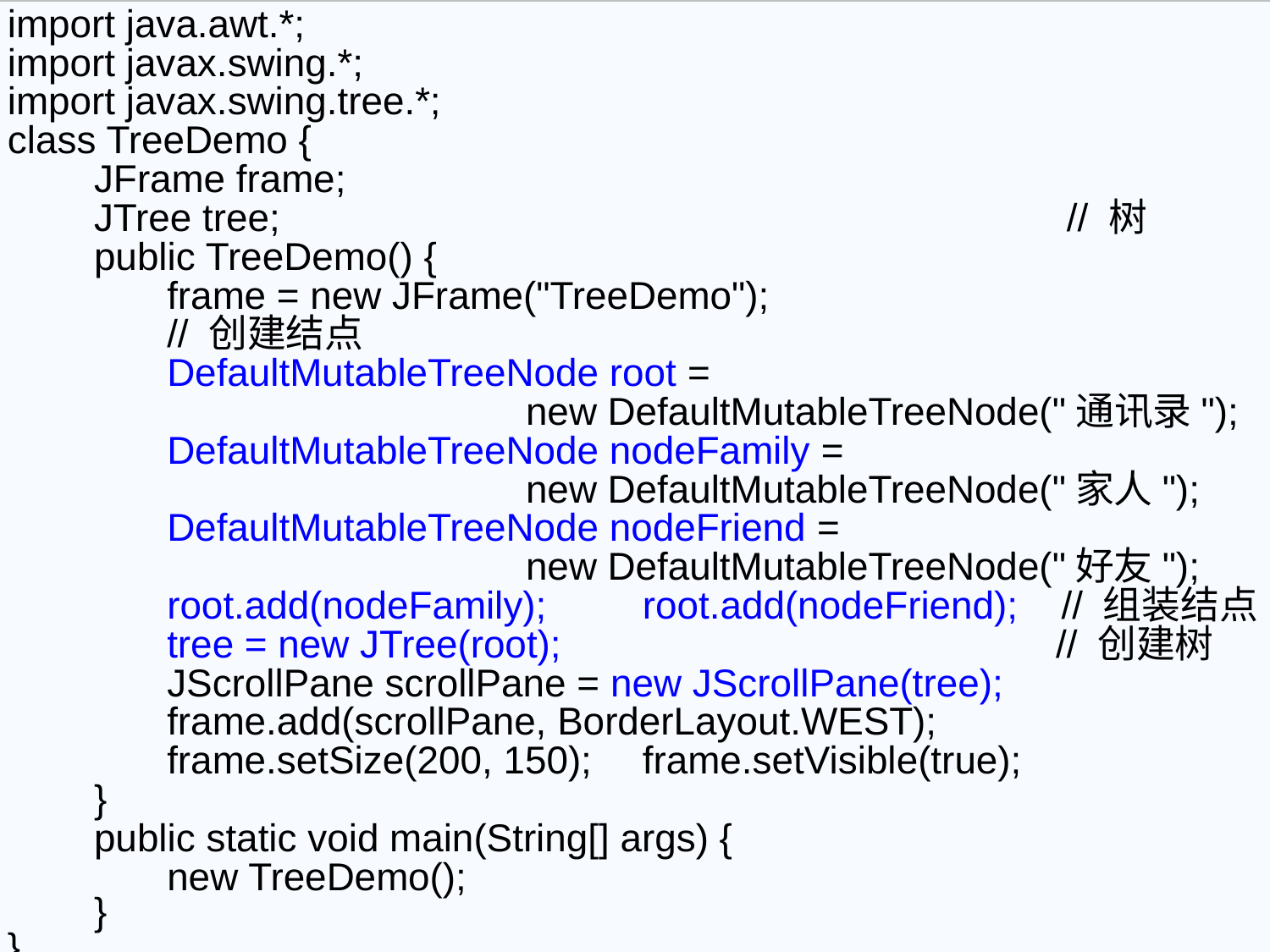

import java.awt.*;
import javax.swing.*;
import javax.swing.tree.*;
class TreeDemo {
        JFrame frame;
        JTree tree;					  	    // 树
        public TreeDemo() {
	   frame = new JFrame("TreeDemo");
	   // 创建结点
	   DefaultMutableTreeNode root =
                                                new DefaultMutableTreeNode("通讯录"); 	   DefaultMutableTreeNode nodeFamily =
                                                new DefaultMutableTreeNode("家人");
	   DefaultMutableTreeNode nodeFriend =
                                                new DefaultMutableTreeNode("好友");
	   root.add(nodeFamily);  	root.add(nodeFriend);    // 组装结点
  	   tree = new JTree(root);		      		   // 创建树
 	   JScrollPane scrollPane = new JScrollPane(tree);
	   frame.add(scrollPane, BorderLayout.WEST);
	   frame.setSize(200, 150);	frame.setVisible(true);
        }
        public static void main(String[] args) {
	   new TreeDemo();
        }
}